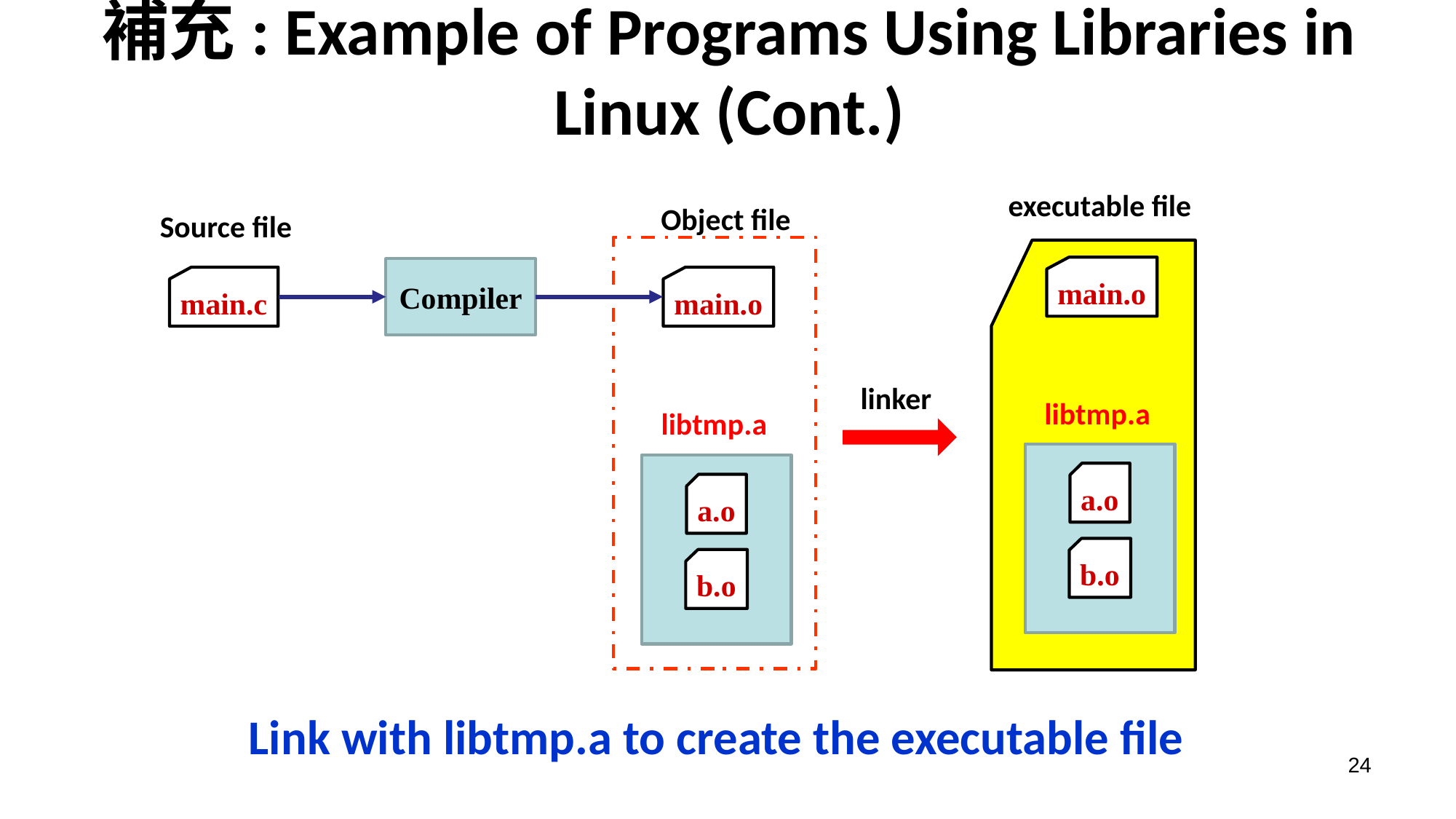

# 補充: Example of Programs Using Libraries in Linux (Cont.)
executable file
Object file

Source file

main.o
Compiler
main.c
main.o
linker
libtmp.a
libtmp.a

a.o
a.o
b.o
b.o
Link with libtmp.a to create the executable file
24